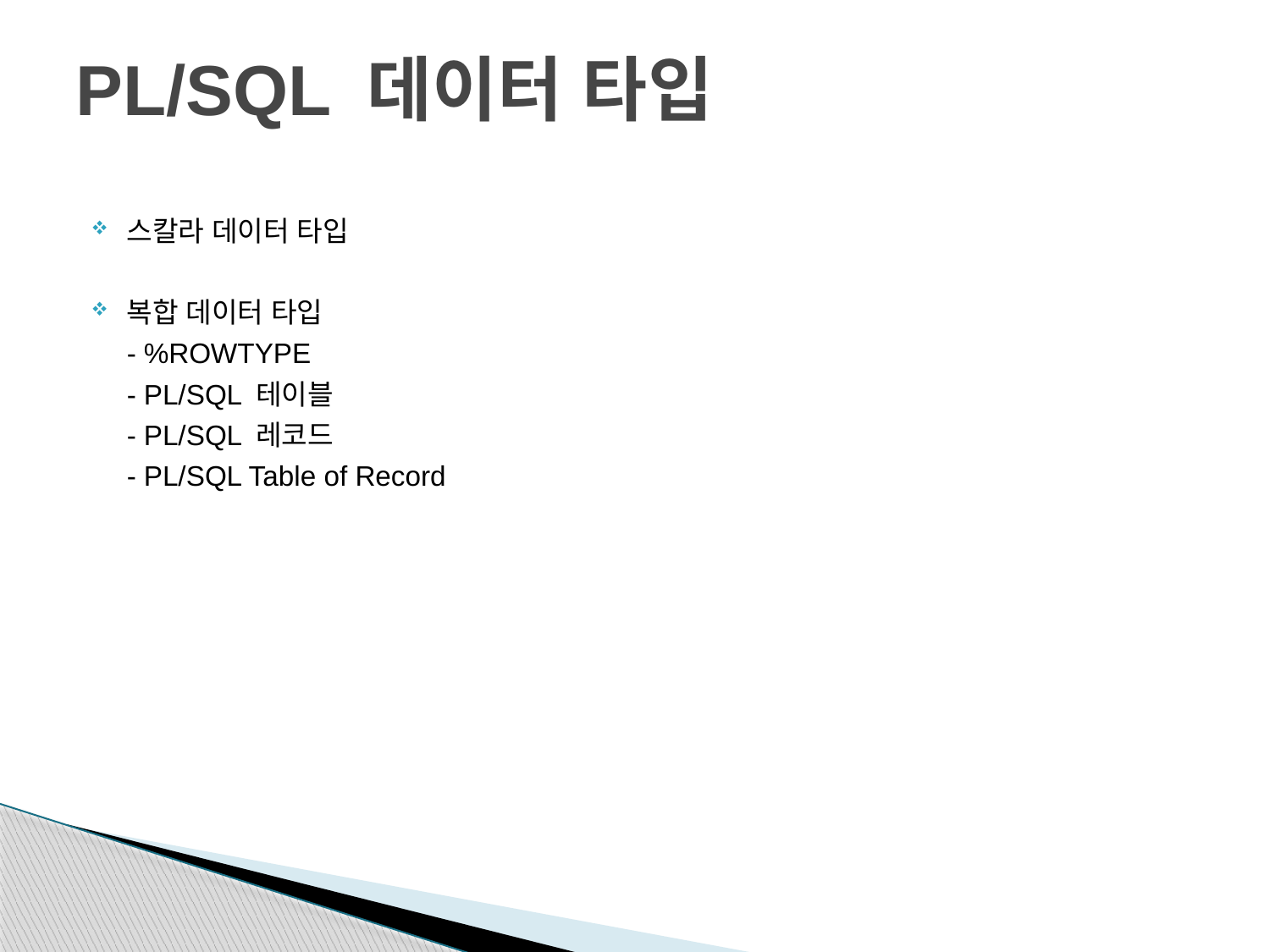

# PL/SQL 데이터 타입

스칼라 데이터 타입

복합 데이터 타입
	- %ROWTYPE
	- PL/SQL 테이블
	- PL/SQL 레코드
	- PL/SQL Table of Record